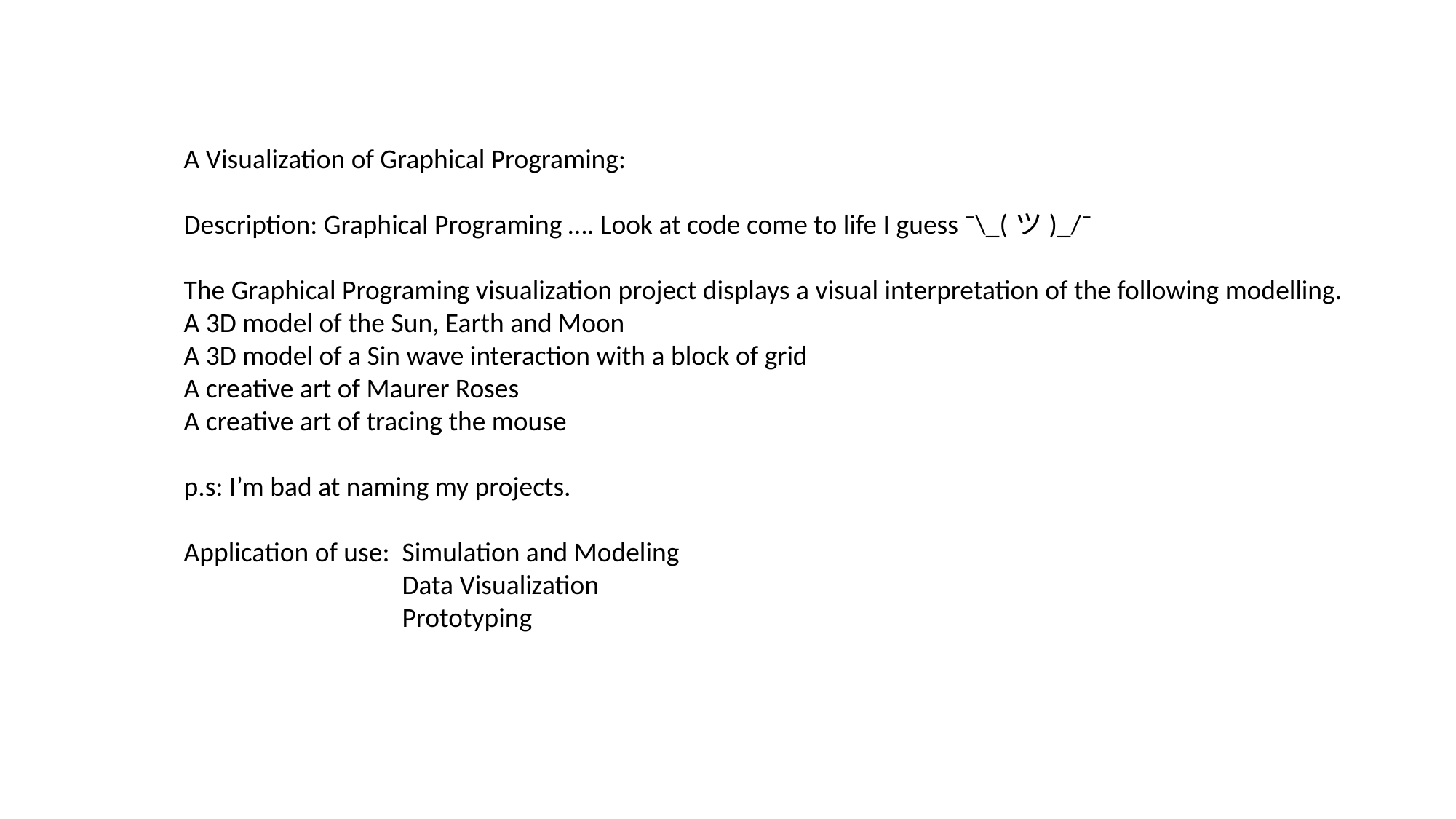

A Visualization of Graphical Programing:

	Description: Graphical Programing …. Look at code come to life I guess ¯\_(ツ)_/¯

	The Graphical Programing visualization project displays a visual interpretation of the following modelling.
	A 3D model of the Sun, Earth and Moon
	A 3D model of a Sin wave interaction with a block of grid
	A creative art of Maurer Roses
	A creative art of tracing the mouse

	p.s: I’m bad at naming my projects.

	Application of use: 	Simulation and Modeling
			Data Visualization
			Prototyping